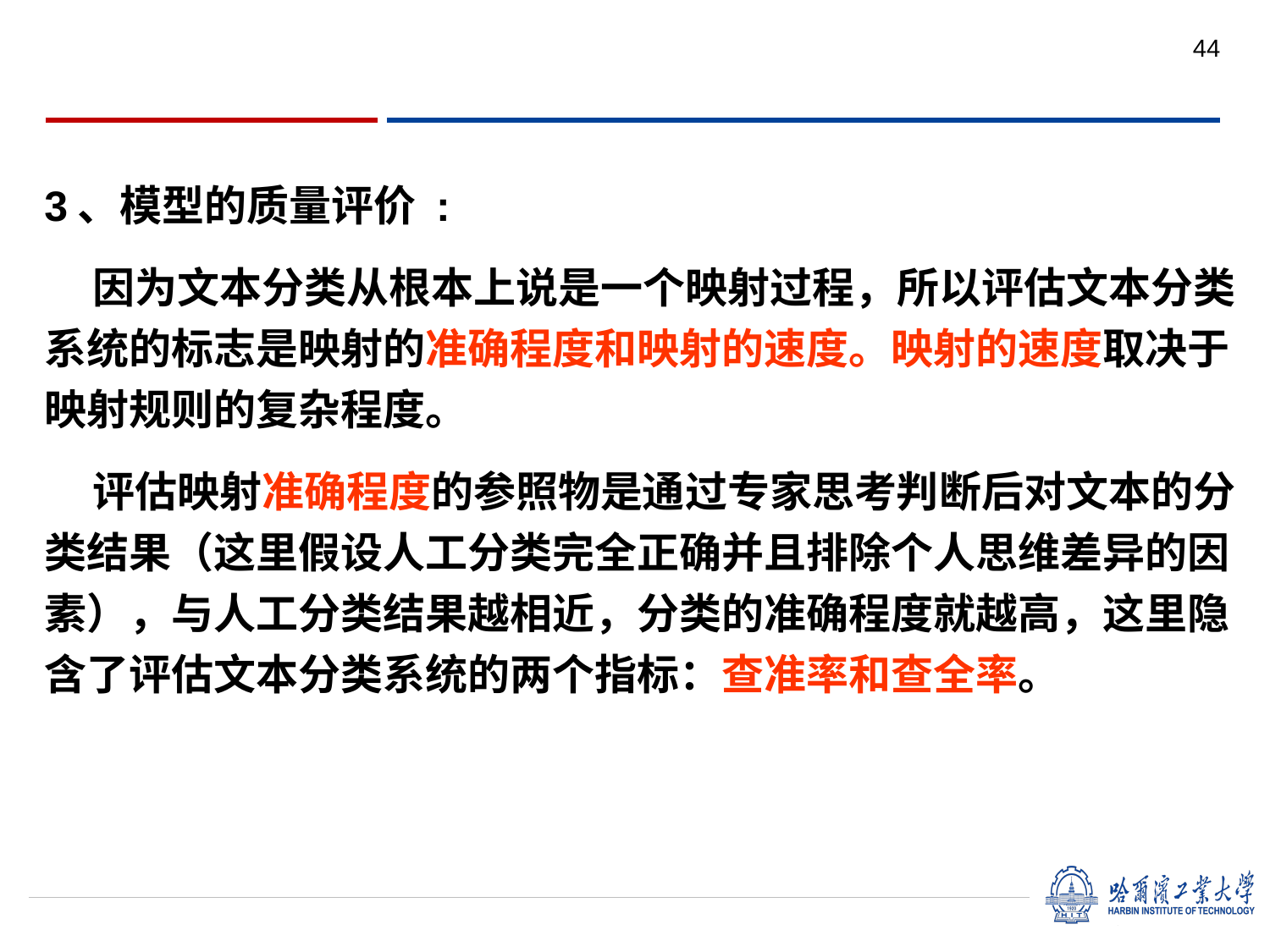

44
3、模型的质量评价 :
    因为文本分类从根本上说是一个映射过程，所以评估文本分类系统的标志是映射的准确程度和映射的速度。映射的速度取决于映射规则的复杂程度。
    评估映射准确程度的参照物是通过专家思考判断后对文本的分类结果（这里假设人工分类完全正确并且排除个人思维差异的因素），与人工分类结果越相近，分类的准确程度就越高，这里隐含了评估文本分类系统的两个指标：查准率和查全率。